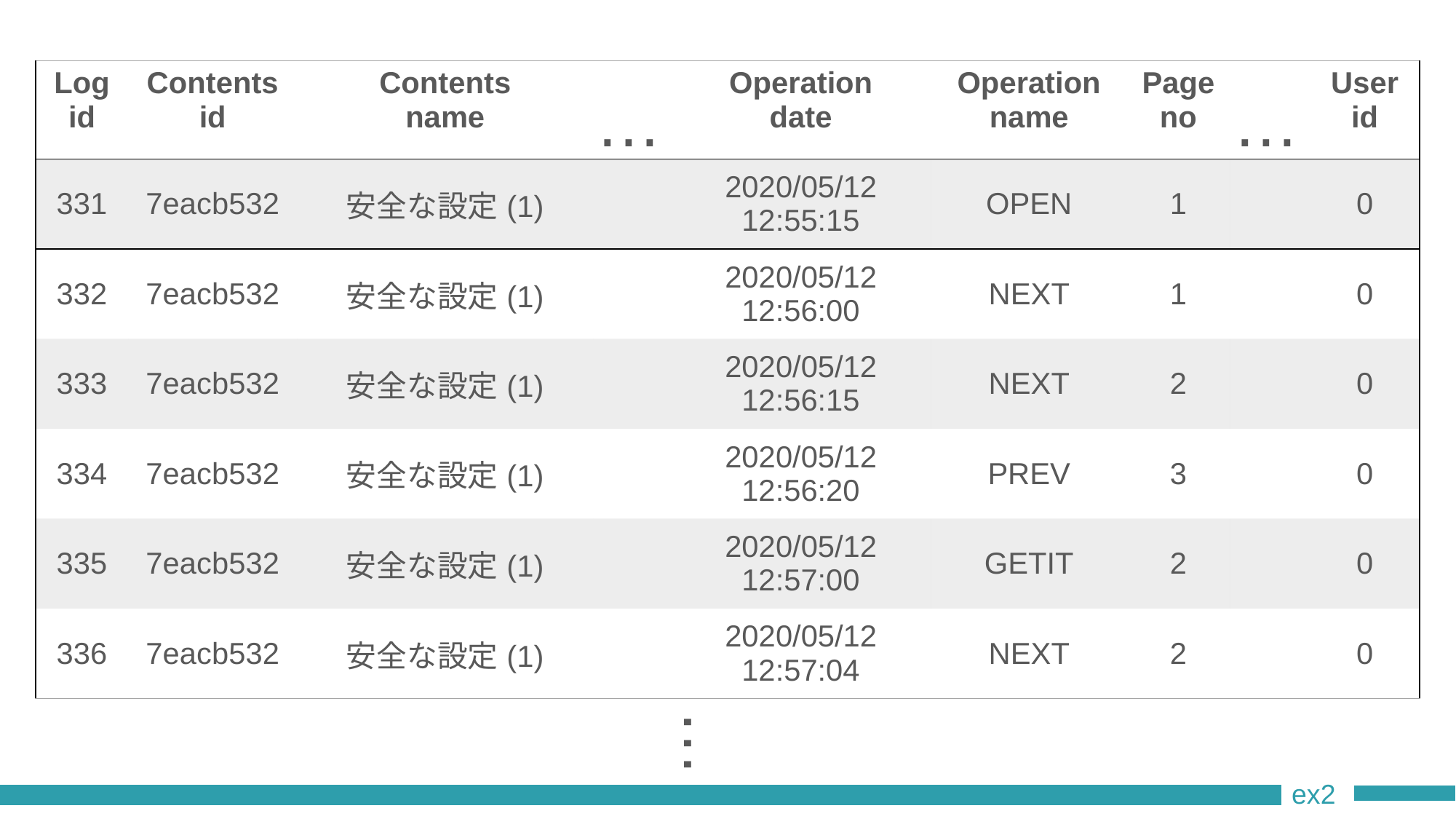

| Log id | Contents id | Contents name |  | Operation date | Operation name | Page no |  | User id |
| --- | --- | --- | --- | --- | --- | --- | --- | --- |
| 331 | 7eacb532 | 安全な設定(1) |  | 2020/05/12 12:55:15 | OPEN | 1 |  | 0 |
| 332 | 7eacb532 | 安全な設定(1) |  | 2020/05/12 12:56:00 | NEXT | 1 |  | 0 |
| 333 | 7eacb532 | 安全な設定(1) |  | 2020/05/12 12:56:15 | NEXT | 2 |  | 0 |
| 334 | 7eacb532 | 安全な設定(1) |  | 2020/05/12 12:56:20 | PREV | 3 |  | 0 |
| 335 | 7eacb532 | 安全な設定(1) |  | 2020/05/12 12:57:00 | GETIT | 2 |  | 0 |
| 336 | 7eacb532 | 安全な設定(1) |  | 2020/05/12 12:57:04 | NEXT | 2 |  | 0 |
…
…
…
ex2